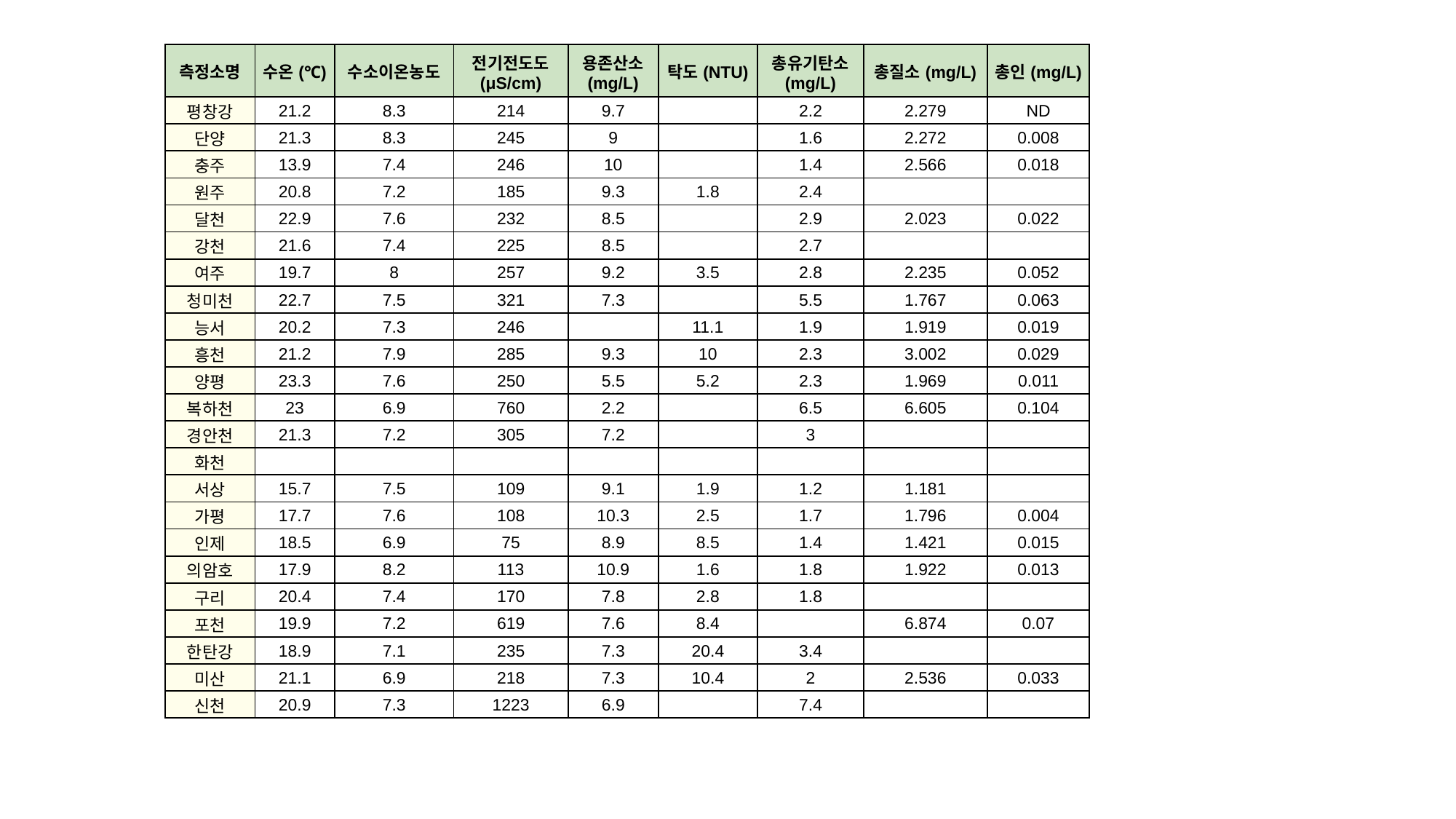

| 측정소명 | 수온(℃) | 수소이온농도 | 전기전도도 (μS/cm) | 용존산소 (mg/L) | 탁도(NTU) | 총유기탄소 (mg/L) | 총질소(mg/L) | 총인(mg/L) |
| --- | --- | --- | --- | --- | --- | --- | --- | --- |
| 평창강 | 21.2 | 8.3 | 214 | 9.7 |  | 2.2 | 2.279 | ND |
| 단양 | 21.3 | 8.3 | 245 | 9 |  | 1.6 | 2.272 | 0.008 |
| 충주 | 13.9 | 7.4 | 246 | 10 |  | 1.4 | 2.566 | 0.018 |
| 원주 | 20.8 | 7.2 | 185 | 9.3 | 1.8 | 2.4 |  |  |
| 달천 | 22.9 | 7.6 | 232 | 8.5 |  | 2.9 | 2.023 | 0.022 |
| 강천 | 21.6 | 7.4 | 225 | 8.5 |  | 2.7 |  |  |
| 여주 | 19.7 | 8 | 257 | 9.2 | 3.5 | 2.8 | 2.235 | 0.052 |
| 청미천 | 22.7 | 7.5 | 321 | 7.3 |  | 5.5 | 1.767 | 0.063 |
| 능서 | 20.2 | 7.3 | 246 |  | 11.1 | 1.9 | 1.919 | 0.019 |
| 흥천 | 21.2 | 7.9 | 285 | 9.3 | 10 | 2.3 | 3.002 | 0.029 |
| 양평 | 23.3 | 7.6 | 250 | 5.5 | 5.2 | 2.3 | 1.969 | 0.011 |
| 복하천 | 23 | 6.9 | 760 | 2.2 |  | 6.5 | 6.605 | 0.104 |
| 경안천 | 21.3 | 7.2 | 305 | 7.2 |  | 3 |  |  |
| 화천 |  |  |  |  |  |  |  |  |
| 서상 | 15.7 | 7.5 | 109 | 9.1 | 1.9 | 1.2 | 1.181 |  |
| 가평 | 17.7 | 7.6 | 108 | 10.3 | 2.5 | 1.7 | 1.796 | 0.004 |
| 인제 | 18.5 | 6.9 | 75 | 8.9 | 8.5 | 1.4 | 1.421 | 0.015 |
| 의암호 | 17.9 | 8.2 | 113 | 10.9 | 1.6 | 1.8 | 1.922 | 0.013 |
| 구리 | 20.4 | 7.4 | 170 | 7.8 | 2.8 | 1.8 |  |  |
| 포천 | 19.9 | 7.2 | 619 | 7.6 | 8.4 |  | 6.874 | 0.07 |
| 한탄강 | 18.9 | 7.1 | 235 | 7.3 | 20.4 | 3.4 |  |  |
| 미산 | 21.1 | 6.9 | 218 | 7.3 | 10.4 | 2 | 2.536 | 0.033 |
| 신천 | 20.9 | 7.3 | 1223 | 6.9 |  | 7.4 |  |  |